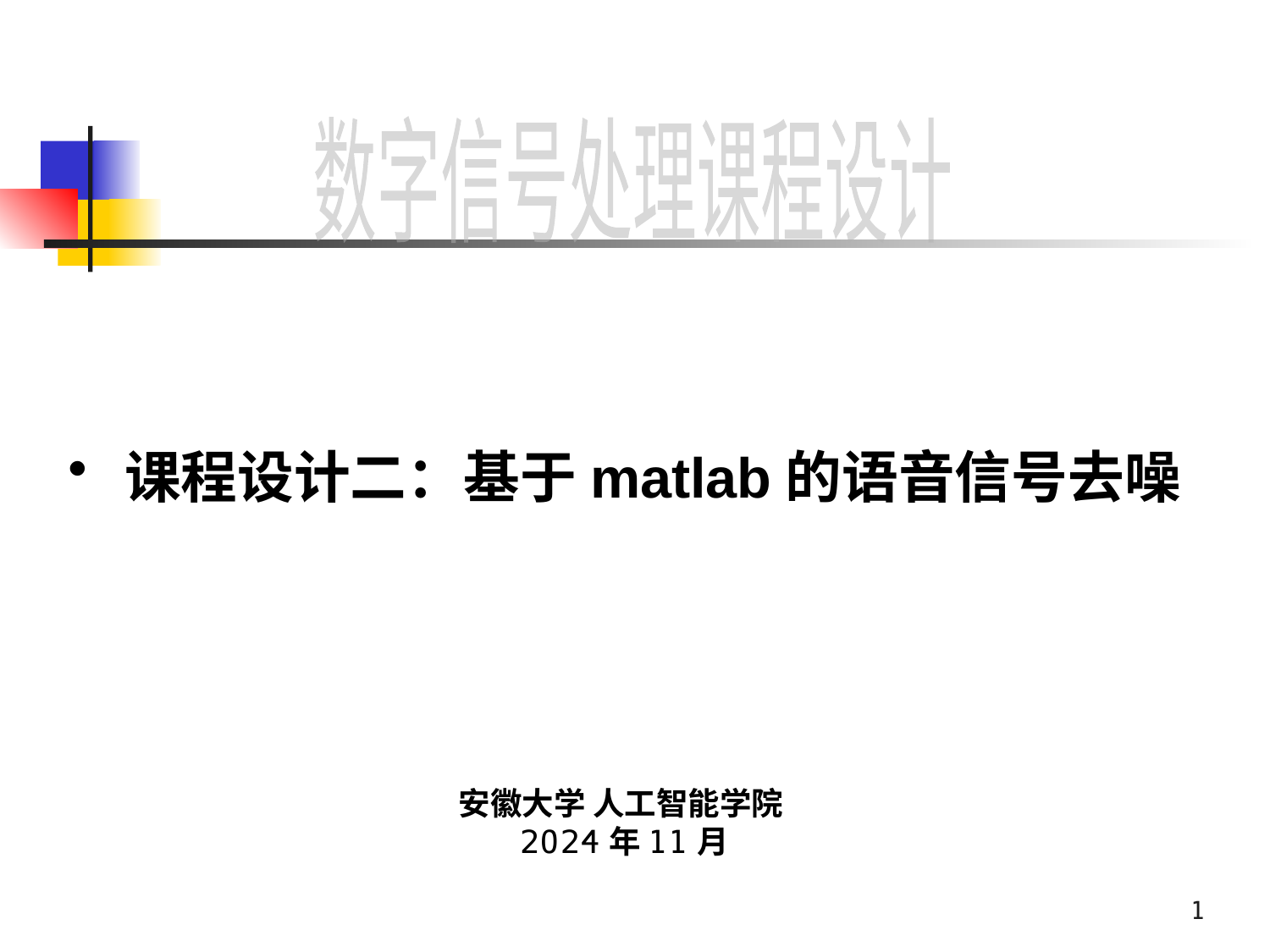

数字信号处理课程设计
 课程设计二：基于matlab的语音信号去噪
安徽大学 人工智能学院
2024年11月
1
1